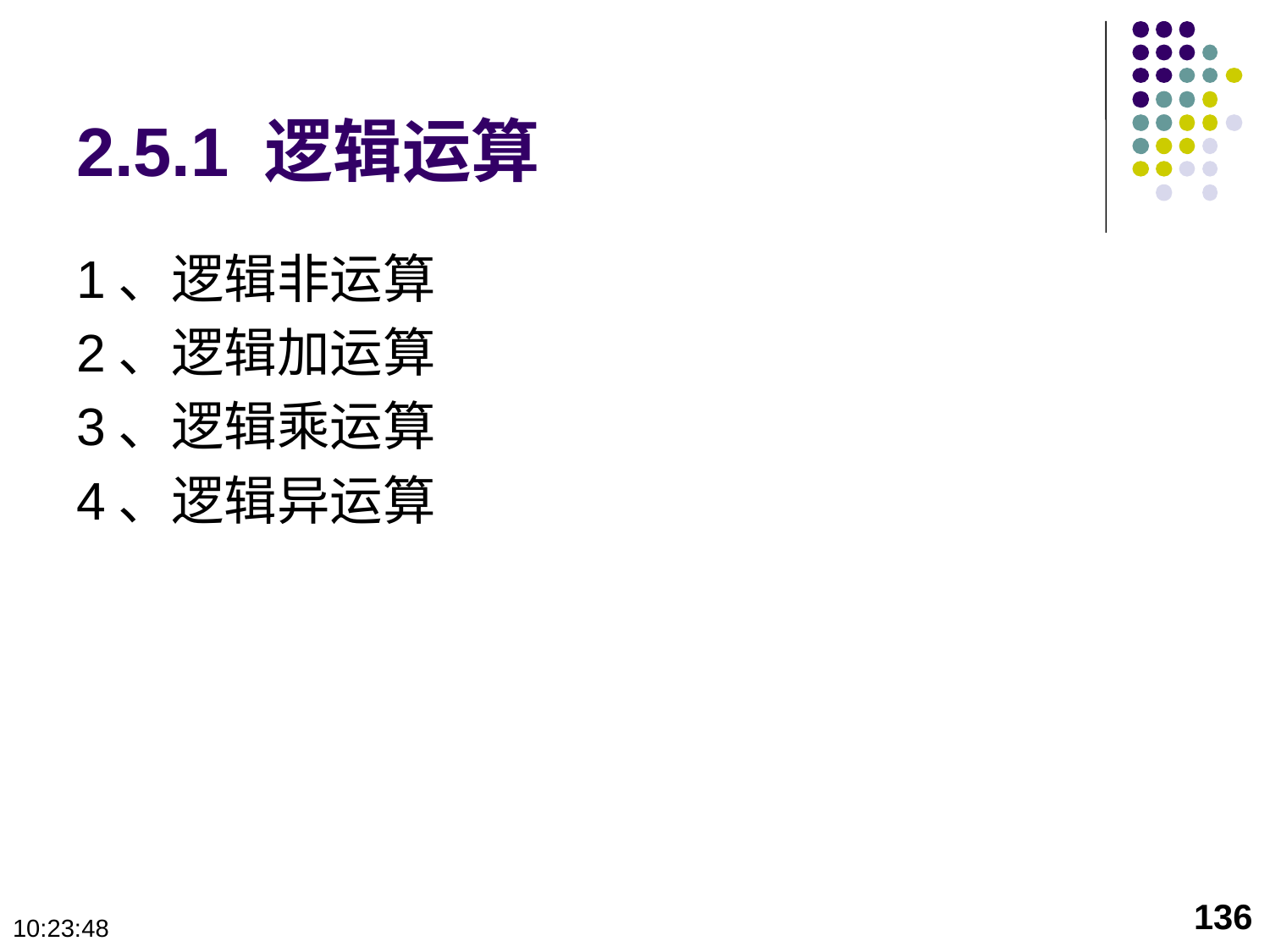

# 2.5.1 逻辑运算
1、逻辑非运算
2、逻辑加运算
3、逻辑乘运算
4、逻辑异运算

136
10:23:48